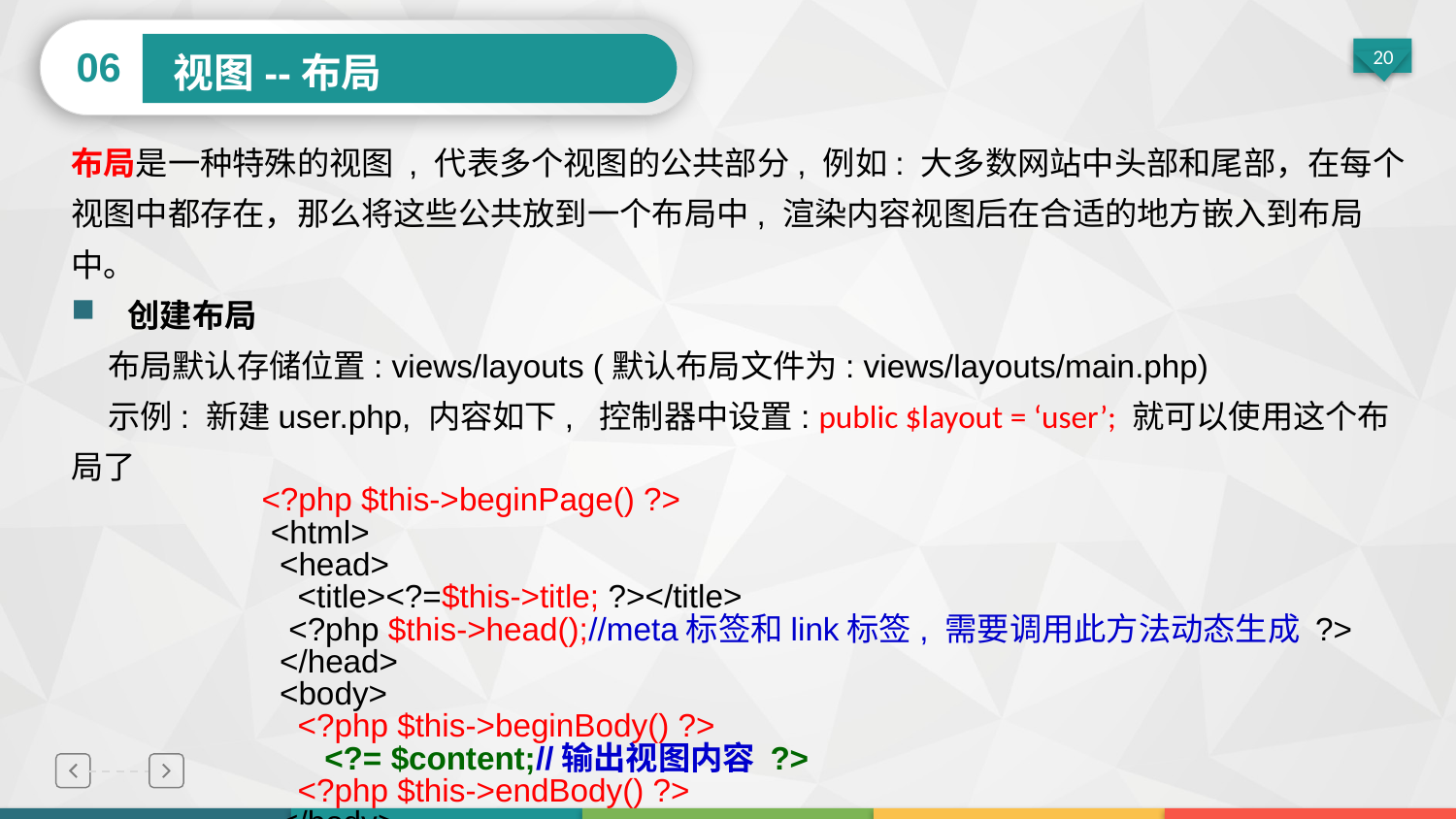

06
视图--布局
布局是一种特殊的视图 , 代表多个视图的公共部分, 例如: 大多数网站中头部和尾部，在每个视图中都存在，那么将这些公共放到一个布局中, 渲染内容视图后在合适的地方嵌入到布局中。
  创建布局
    布局默认存储位置: views/layouts (默认布局文件为: views/layouts/main.php)
    示例: 新建user.php, 内容如下,  控制器中设置: public $layout = ‘user’; 就可以使用这个布局了
     <?php $this->beginPage() ?>
      <html>
       <head>
         <title><?=$this->title; ?></title>
        <?php $this->head();//meta标签和link标签, 需要调用此方法动态生成 ?>
       </head>
       <body>
         <?php $this->beginBody() ?>
            <?= $content;//输出视图内容 ?>
         <?php $this->endBody() ?>
       </body>
      </html>
   <?php $this->endPage() ?>